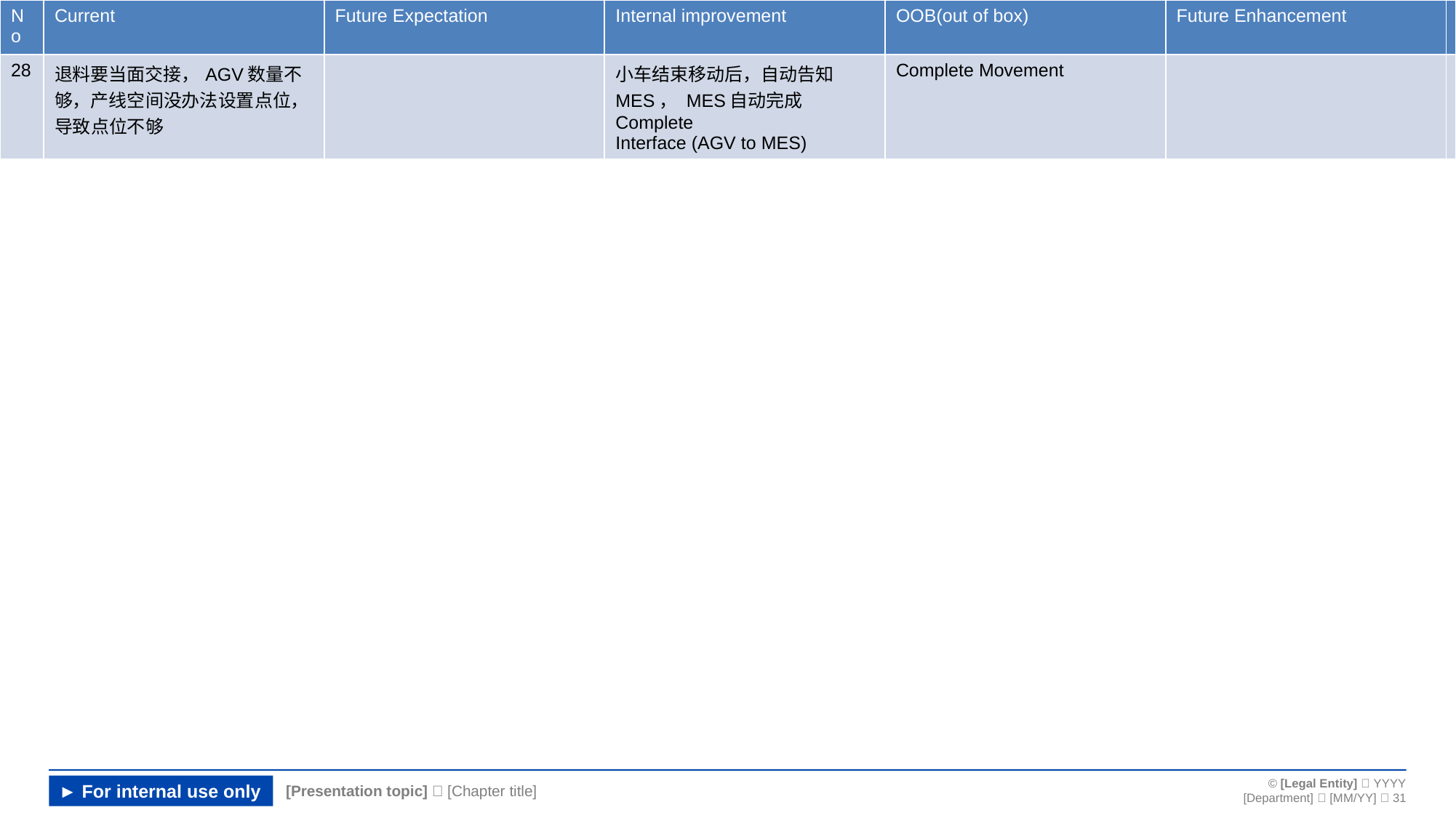

| No | Current | Future Expectation | Internal improvement | OOB(out of box) | Future Enhancement |  |
| --- | --- | --- | --- | --- | --- | --- |
| 28 | 退料要当面交接，AGV数量不够，产线空间没办法设置点位，导致点位不够 |  | 小车结束移动后，自动告知MES， MES自动完成Complete Interface (AGV to MES) | Complete Movement |  |  |
#